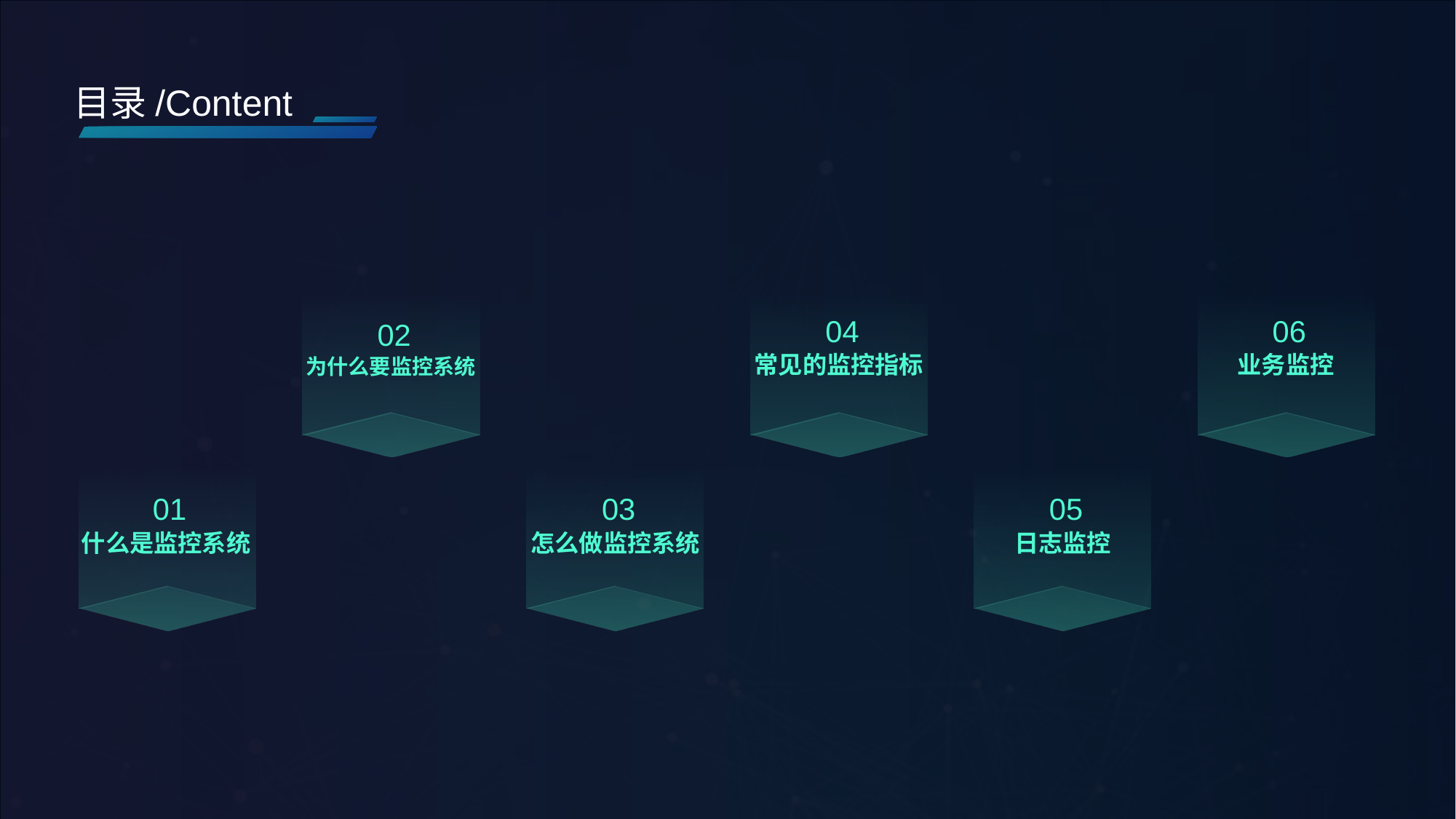

目录/Content

04
06
02
常见的监控指标
业务监控
为什么要监控系统
01
03
05
什么是监控系统
怎么做监控系统
日志监控